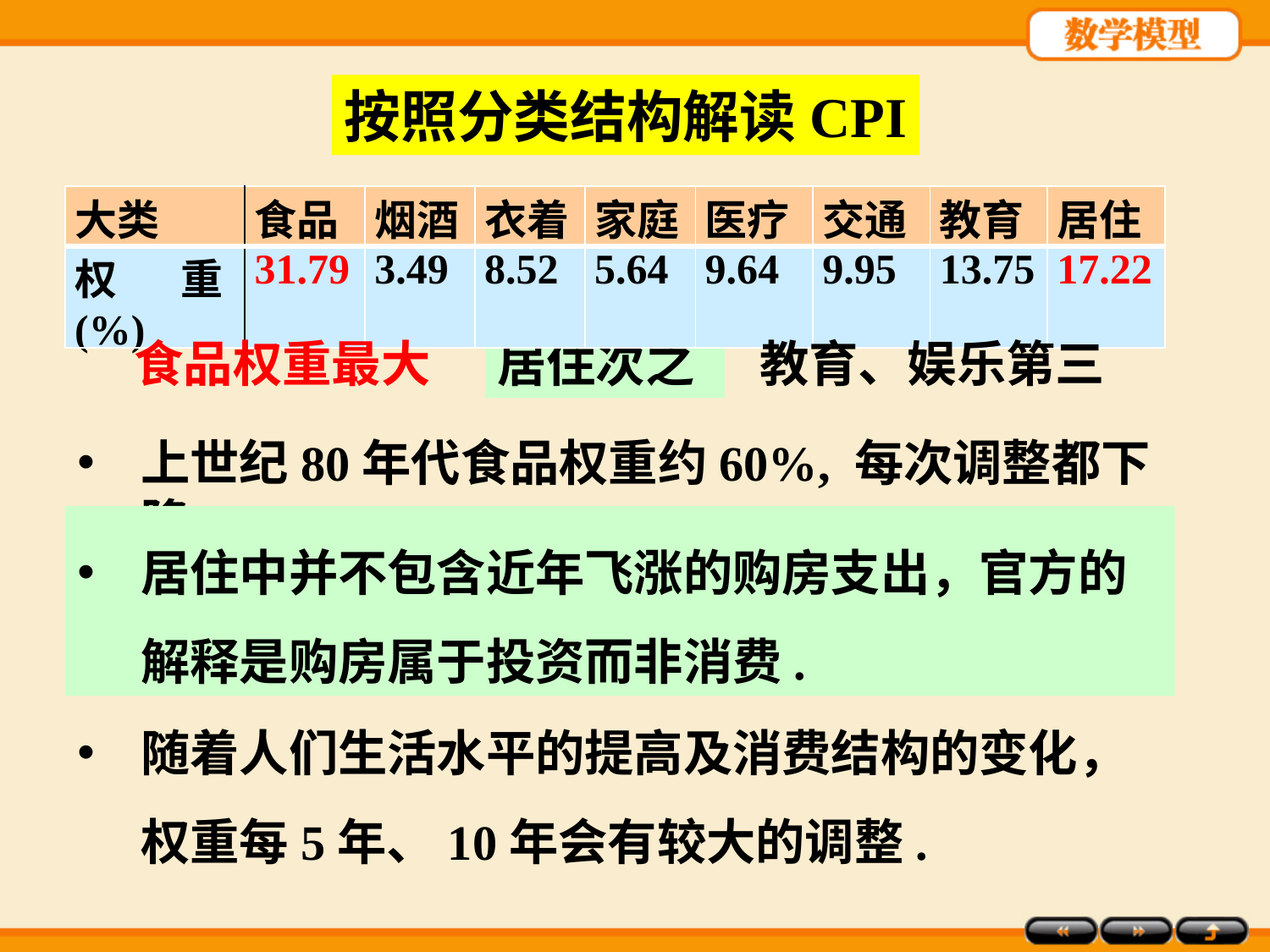

按照分类结构解读CPI
| 大类 | 食品 | 烟酒 | 衣着 | 家庭 | 医疗 | 交通 | 教育 | 居住 |
| --- | --- | --- | --- | --- | --- | --- | --- | --- |
| 权重(%) | 31.79 | 3.49 | 8.52 | 5.64 | 9.64 | 9.95 | 13.75 | 17.22 |
食品权重最大
居住次之
教育、娱乐第三
上世纪80年代食品权重约60%, 每次调整都下降.
居住中并不包含近年飞涨的购房支出，官方的解释是购房属于投资而非消费.
随着人们生活水平的提高及消费结构的变化，权重每5年、10年会有较大的调整.